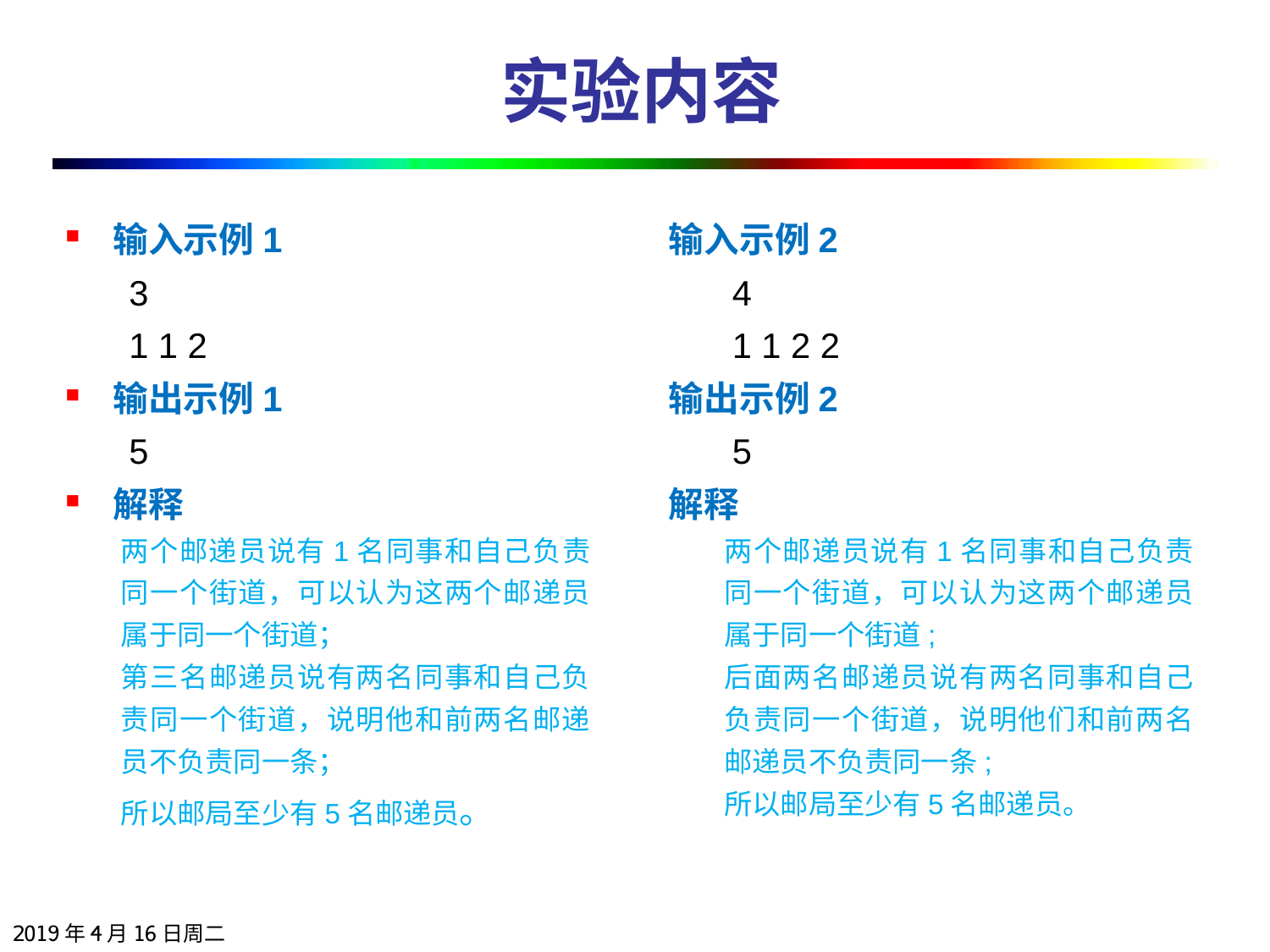

# 实验内容
输入示例1
3
1 1 2
输出示例1
5
解释
两个邮递员说有1名同事和自己负责同一个街道，可以认为这两个邮递员属于同一个街道；
第三名邮递员说有两名同事和自己负责同一个街道，说明他和前两名邮递员不负责同一条；
所以邮局至少有5名邮递员。
输入示例2
4
1 1 2 2
输出示例2
5
解释
两个邮递员说有1名同事和自己负责同一个街道，可以认为这两个邮递员属于同一个街道;
后面两名邮递员说有两名同事和自己负责同一个街道，说明他们和前两名邮递员不负责同一条;
所以邮局至少有5名邮递员。
2019年4月16日周二